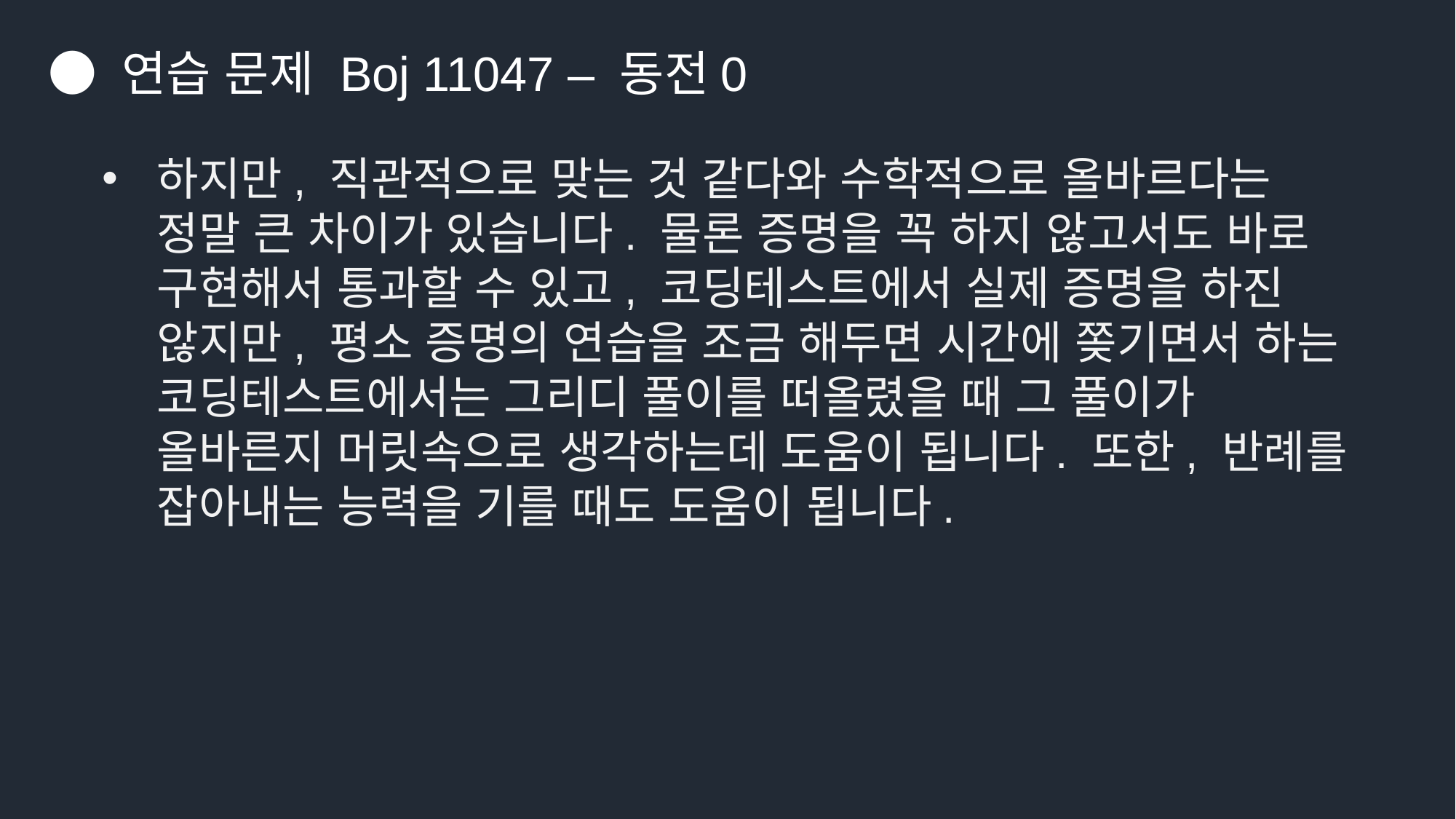

● 연습 문제 Boj 11047 – 동전0
하지만, 직관적으로 맞는 것 같다와 수학적으로 올바르다는 정말 큰 차이가 있습니다. 물론 증명을 꼭 하지 않고서도 바로 구현해서 통과할 수 있고, 코딩테스트에서 실제 증명을 하진 않지만, 평소 증명의 연습을 조금 해두면 시간에 쫒기면서 하는 코딩테스트에서는 그리디 풀이를 떠올렸을 때 그 풀이가 올바른지 머릿속으로 생각하는데 도움이 됩니다. 또한, 반례를 잡아내는 능력을 기를 때도 도움이 됩니다.